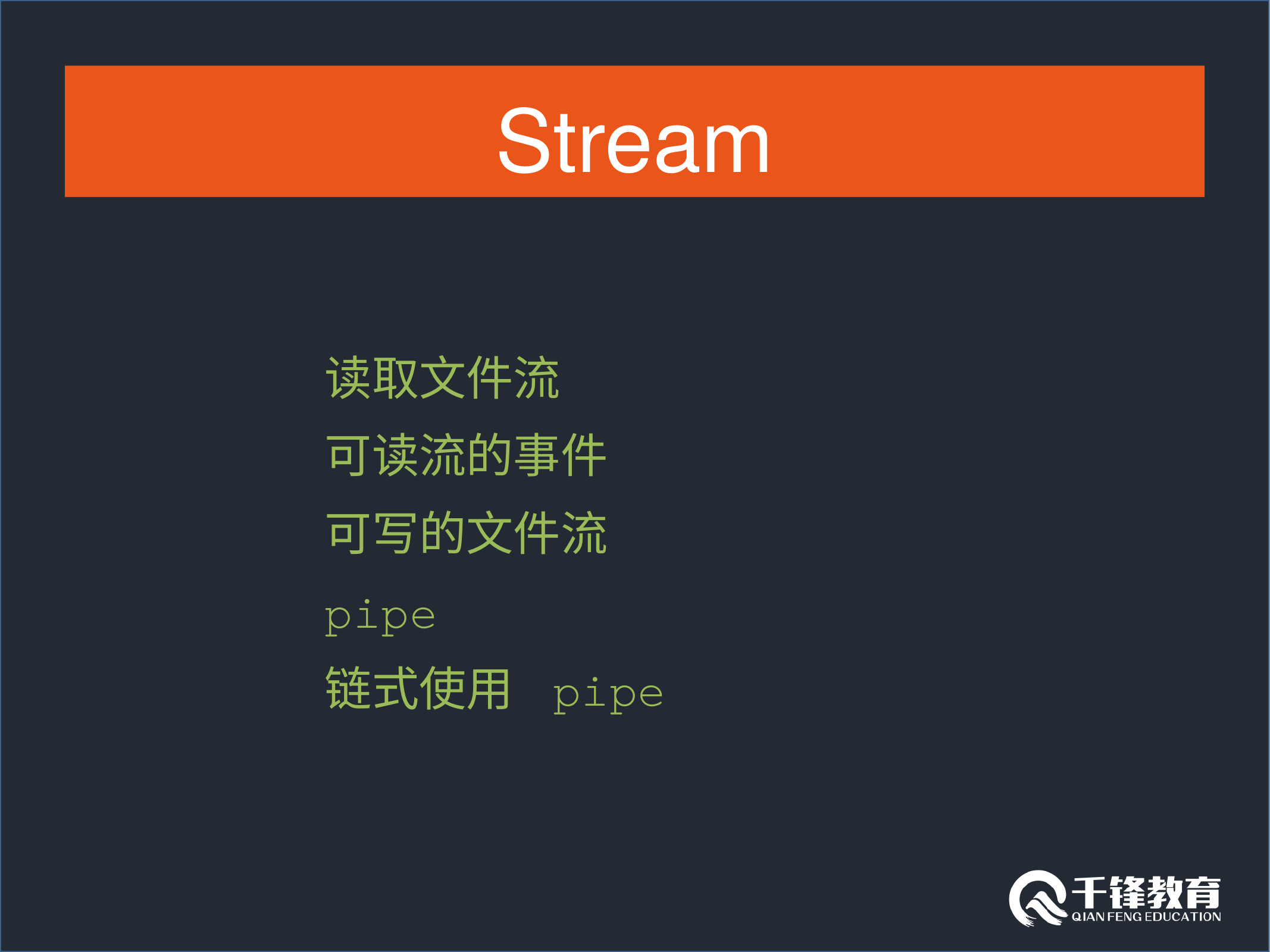

#
Stream
读取文件流
可读流的事件
可写的文件流
pipe
链式使用 pipe